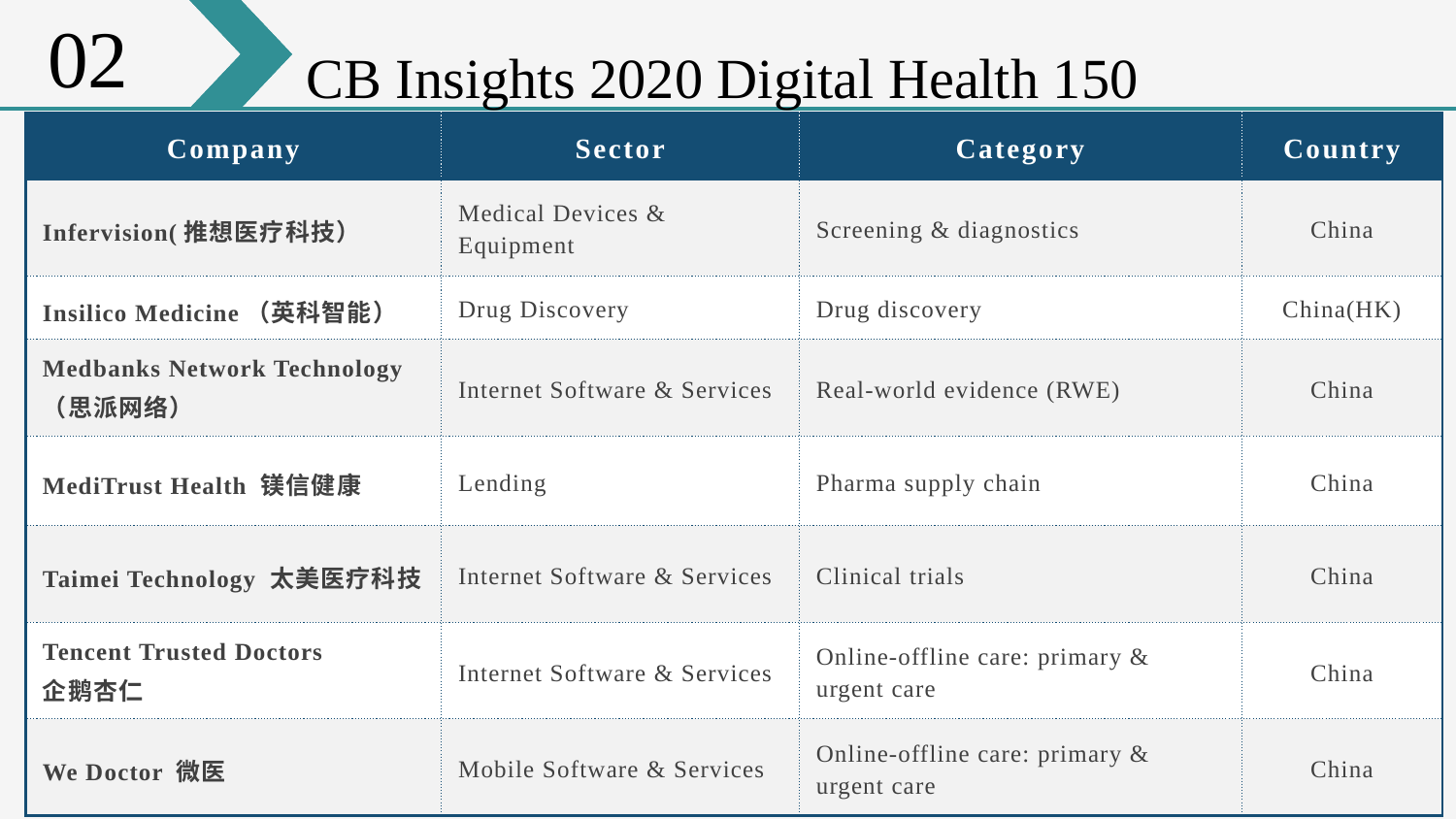

CB Insights 2020 Digital Health 150
02
| Company | Sector | Category | Country |
| --- | --- | --- | --- |
| Infervision(推想医疗科技） | Medical Devices & Equipment | Screening & diagnostics | China |
| Insilico Medicine（英科智能） | Drug Discovery | Drug discovery | China(HK) |
| Medbanks Network Technology （思派网络） | Internet Software & Services | Real-world evidence (RWE) | China |
| MediTrust Health 镁信健康 | Lending | Pharma supply chain | China |
| Taimei Technology 太美医疗科技 | Internet Software & Services | Clinical trials | China |
| Tencent Trusted Doctors 企鹅杏仁 | Internet Software & Services | Online-offline care: primary & urgent care | China |
| We Doctor 微医 | Mobile Software & Services | Online-offline care: primary & urgent care | China |